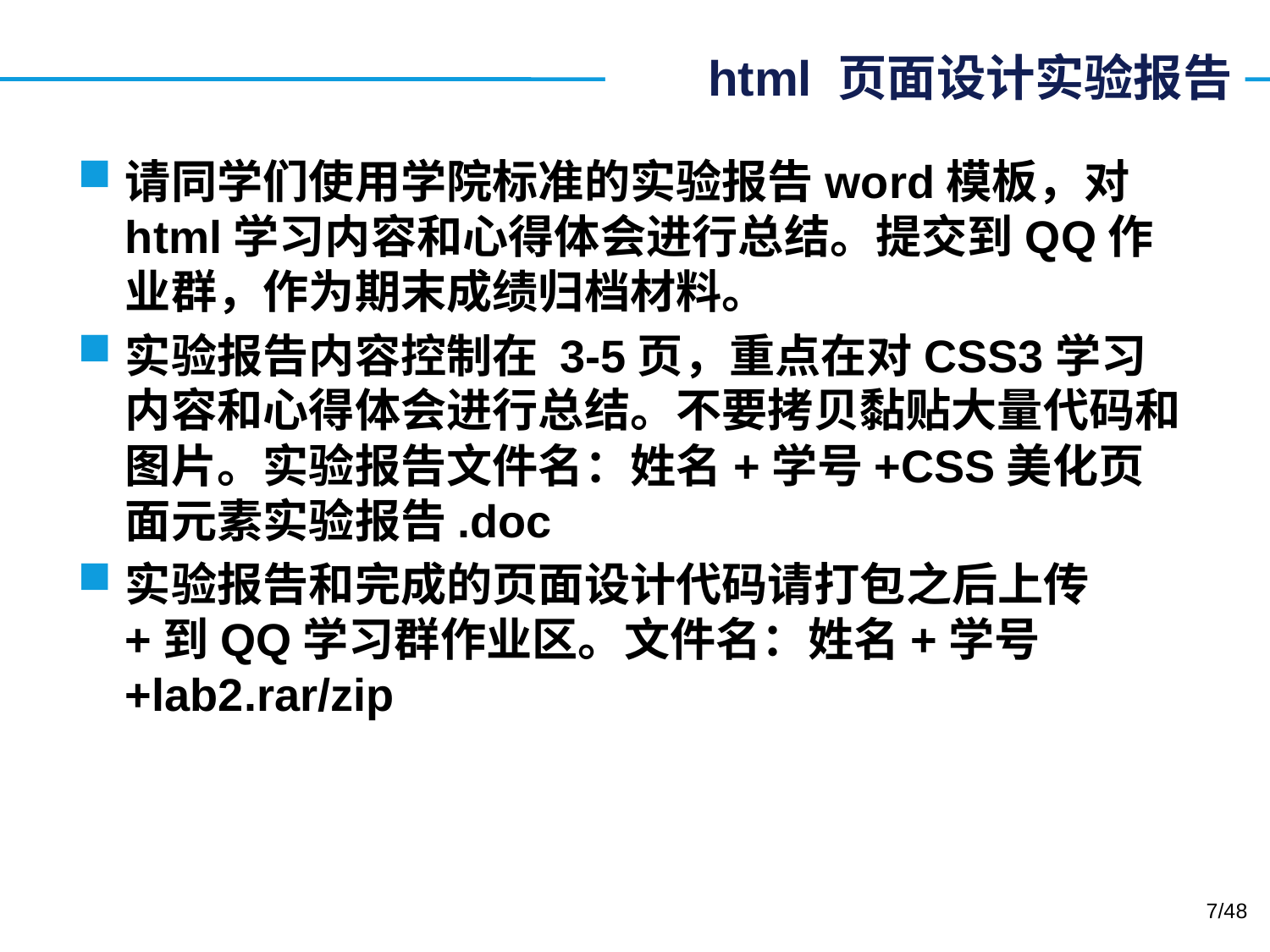

# html 页面设计实验报告
请同学们使用学院标准的实验报告word模板，对html学习内容和心得体会进行总结。提交到QQ作业群，作为期末成绩归档材料。
实验报告内容控制在 3-5页，重点在对CSS3学习内容和心得体会进行总结。不要拷贝黏贴大量代码和图片。实验报告文件名：姓名+学号+CSS美化页面元素实验报告.doc
实验报告和完成的页面设计代码请打包之后上传+到QQ学习群作业区。文件名：姓名+学号+lab2.rar/zip

7/48